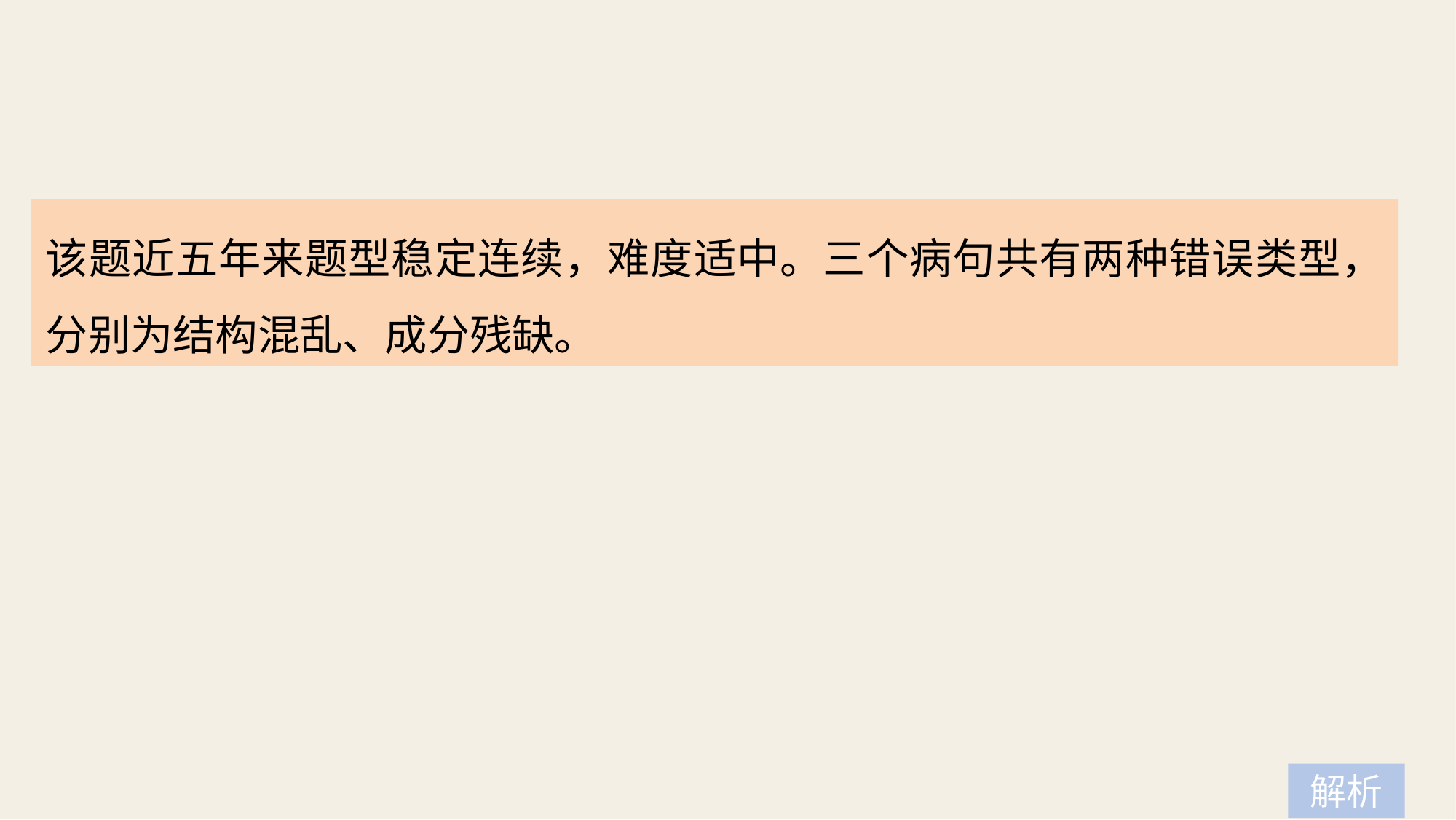

该题近五年来题型稳定连续，难度适中。三个病句共有两种错误类型，分别为结构混乱、成分残缺。
解析